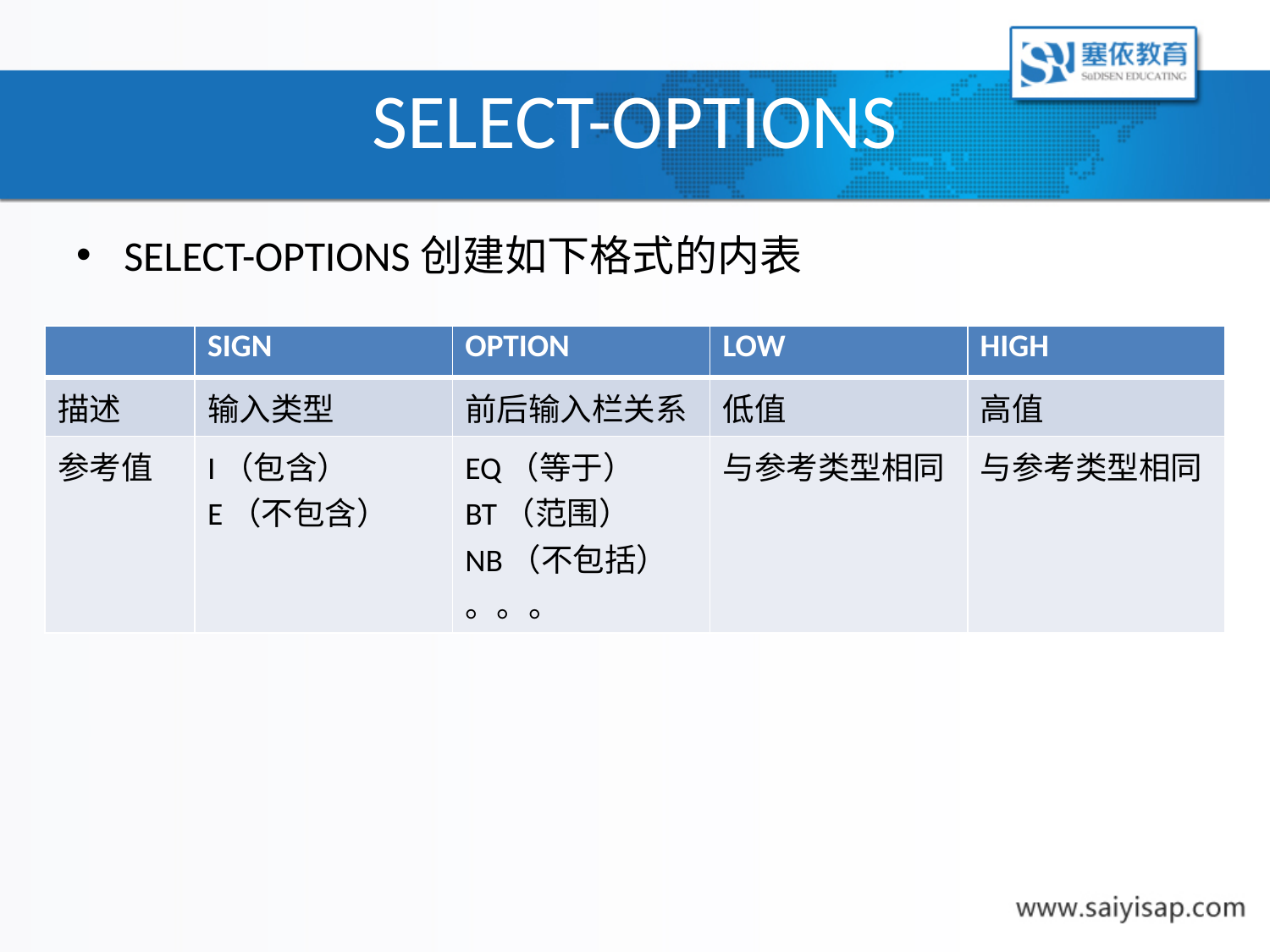

# SELECT-OPTIONS
SELECT-OPTIONS创建如下格式的内表
|  | SIGN | OPTION | LOW | HIGH |
| --- | --- | --- | --- | --- |
| 描述 | 输入类型 | 前后输入栏关系 | 低值 | 高值 |
| 参考值 | I（包含） E（不包含） | EQ（等于） BT（范围） NB（不包括） 。。。 | 与参考类型相同 | 与参考类型相同 |